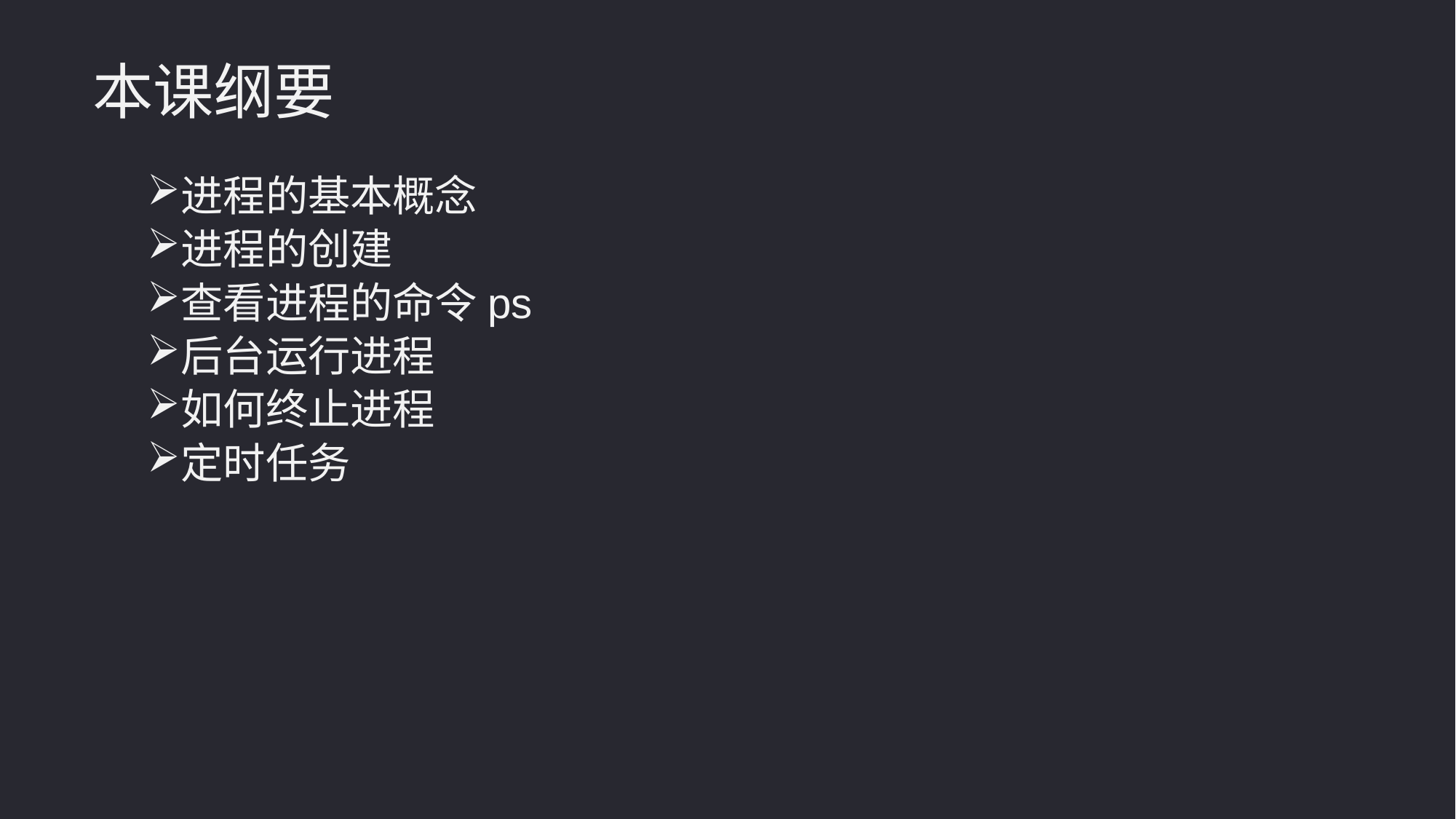

本课纲要
进程的基本概念
进程的创建
查看进程的命令ps
后台运行进程
如何终止进程
定时任务